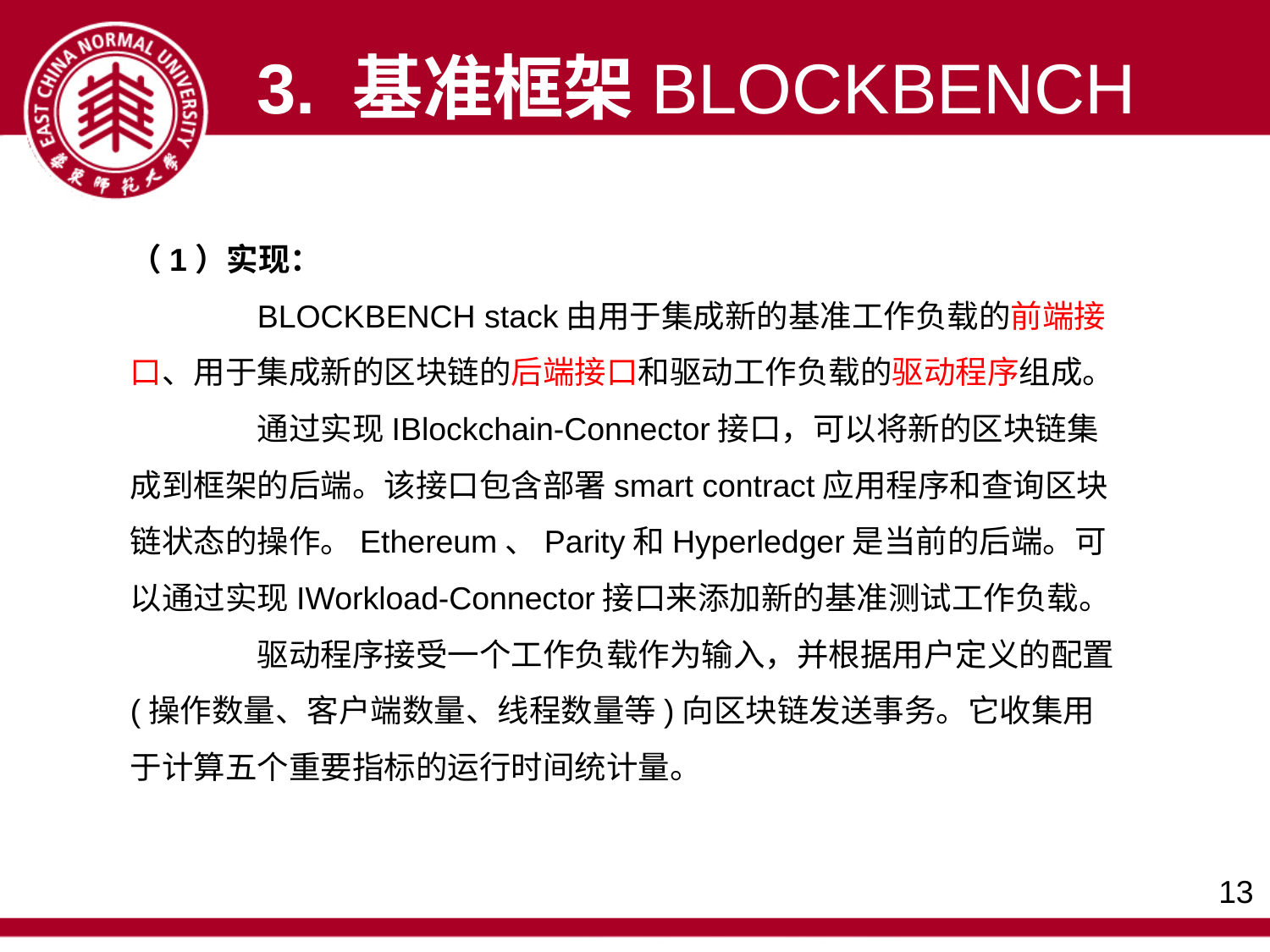

3. 基准框架BLOCKBENCH
（1）实现：
	BLOCKBENCH stack由用于集成新的基准工作负载的前端接口、用于集成新的区块链的后端接口和驱动工作负载的驱动程序组成。
	通过实现IBlockchain-Connector接口，可以将新的区块链集成到框架的后端。该接口包含部署smart contract应用程序和查询区块链状态的操作。Ethereum、Parity和Hyperledger是当前的后端。可以通过实现IWorkload-Connector接口来添加新的基准测试工作负载。
	驱动程序接受一个工作负载作为输入，并根据用户定义的配置(操作数量、客户端数量、线程数量等)向区块链发送事务。它收集用于计算五个重要指标的运行时间统计量。
13